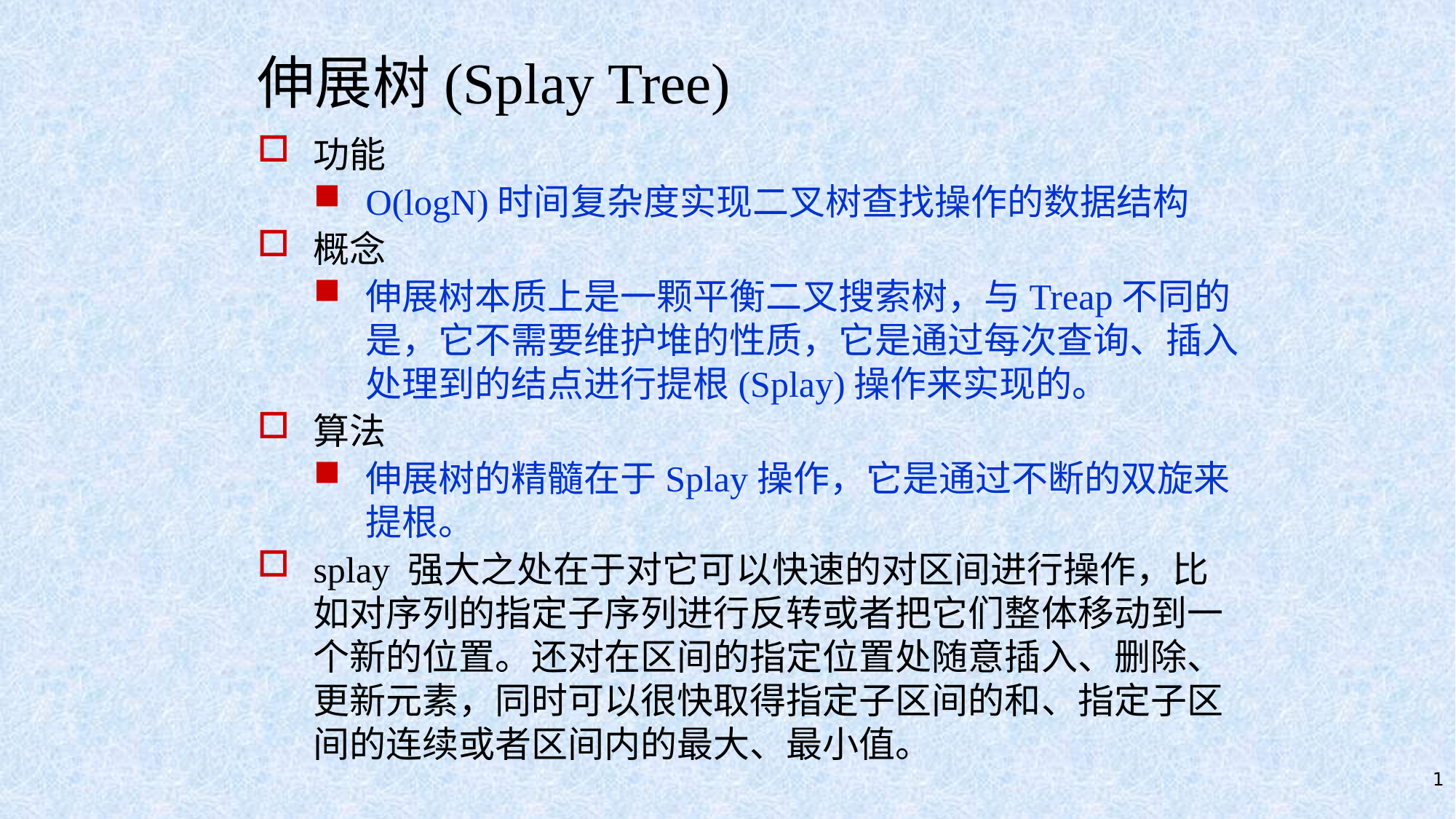

# 伸展树(Splay Tree)
功能
O(logN)时间复杂度实现二叉树查找操作的数据结构
概念
伸展树本质上是一颗平衡二叉搜索树，与Treap不同的是，它不需要维护堆的性质，它是通过每次查询、插入处理到的结点进行提根(Splay)操作来实现的。
算法
伸展树的精髓在于Splay操作，它是通过不断的双旋来提根。
splay 强大之处在于对它可以快速的对区间进行操作，比如对序列的指定子序列进行反转或者把它们整体移动到一个新的位置。还对在区间的指定位置处随意插入、删除、更新元素，同时可以很快取得指定子区间的和、指定子区间的连续或者区间内的最大、最小值。
1